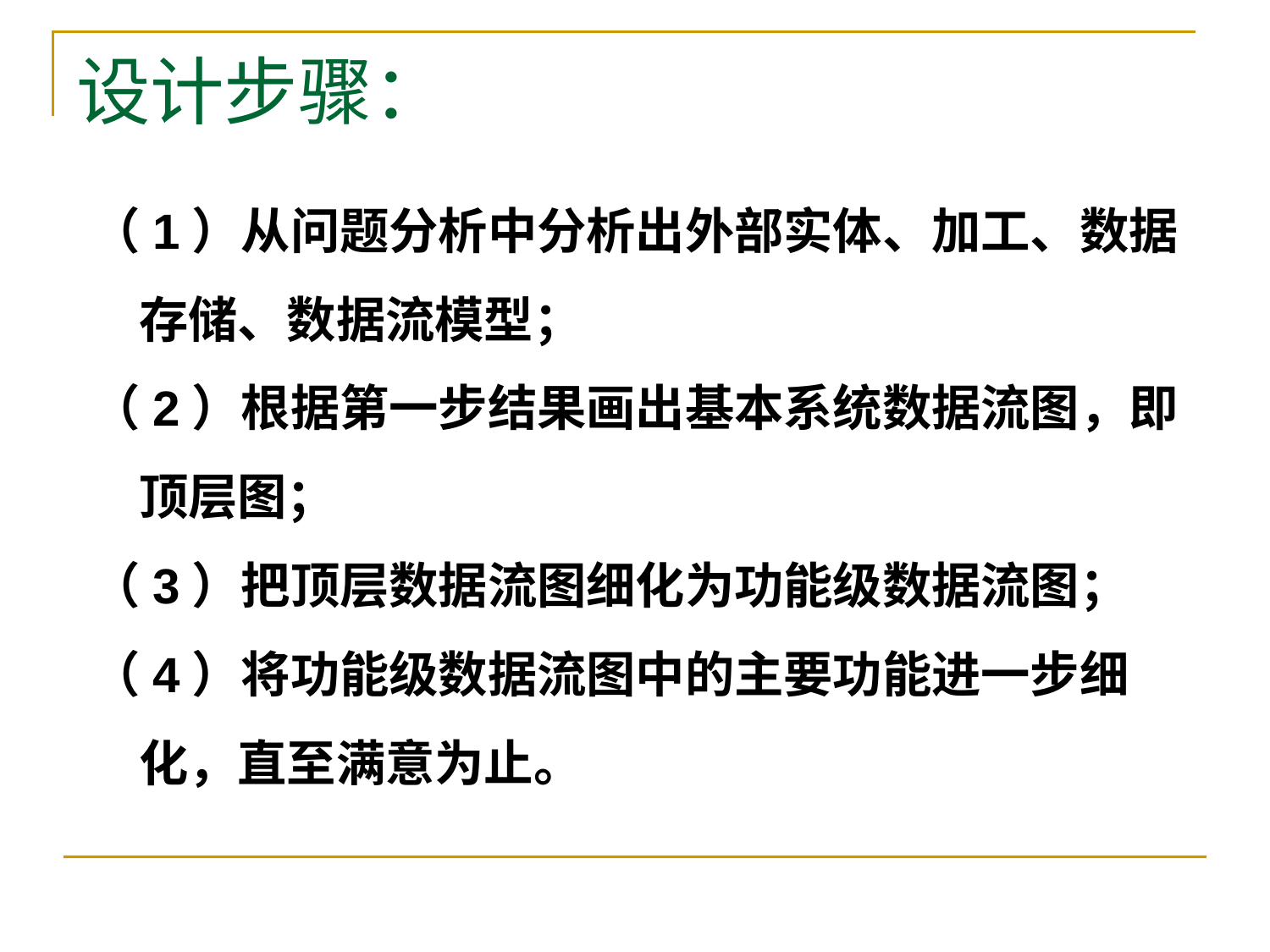

# 设计步骤：
（1）从问题分析中分析出外部实体、加工、数据存储、数据流模型；
（2）根据第一步结果画出基本系统数据流图，即顶层图；
（3）把顶层数据流图细化为功能级数据流图；
（4）将功能级数据流图中的主要功能进一步细化，直至满意为止。